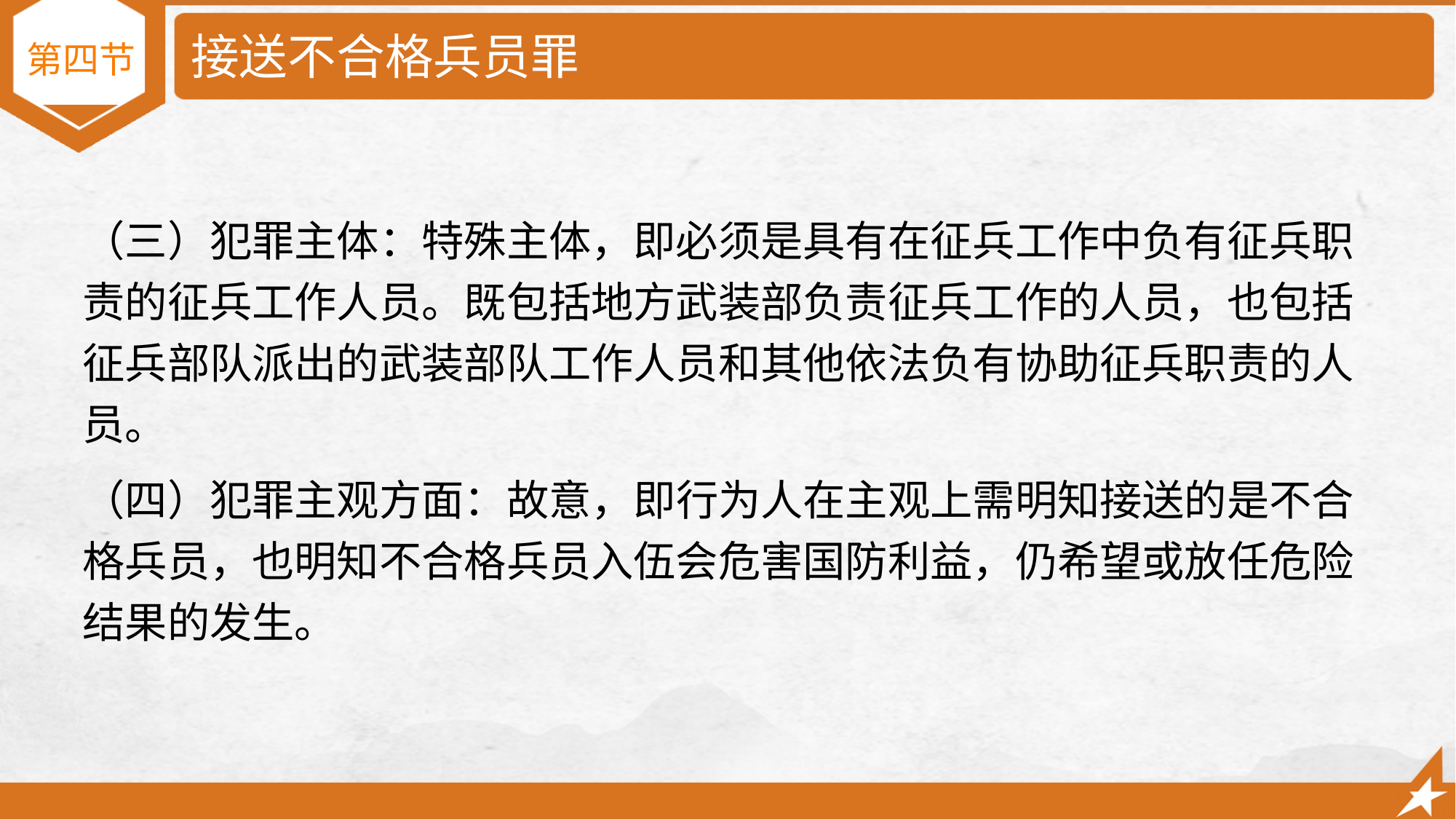

# 接送不合格兵员罪
第四节

（三）犯罪主体：特殊主体，即必须是具有在征兵工作中负有征兵职责的征兵工作人员。既包括地方武装部负责征兵工作的人员，也包括征兵部队派出的武装部队工作人员和其他依法负有协助征兵职责的人员。
（四）犯罪主观方面：故意，即行为人在主观上需明知接送的是不合格兵员，也明知不合格兵员入伍会危害国防利益，仍希望或放任危险结果的发生。